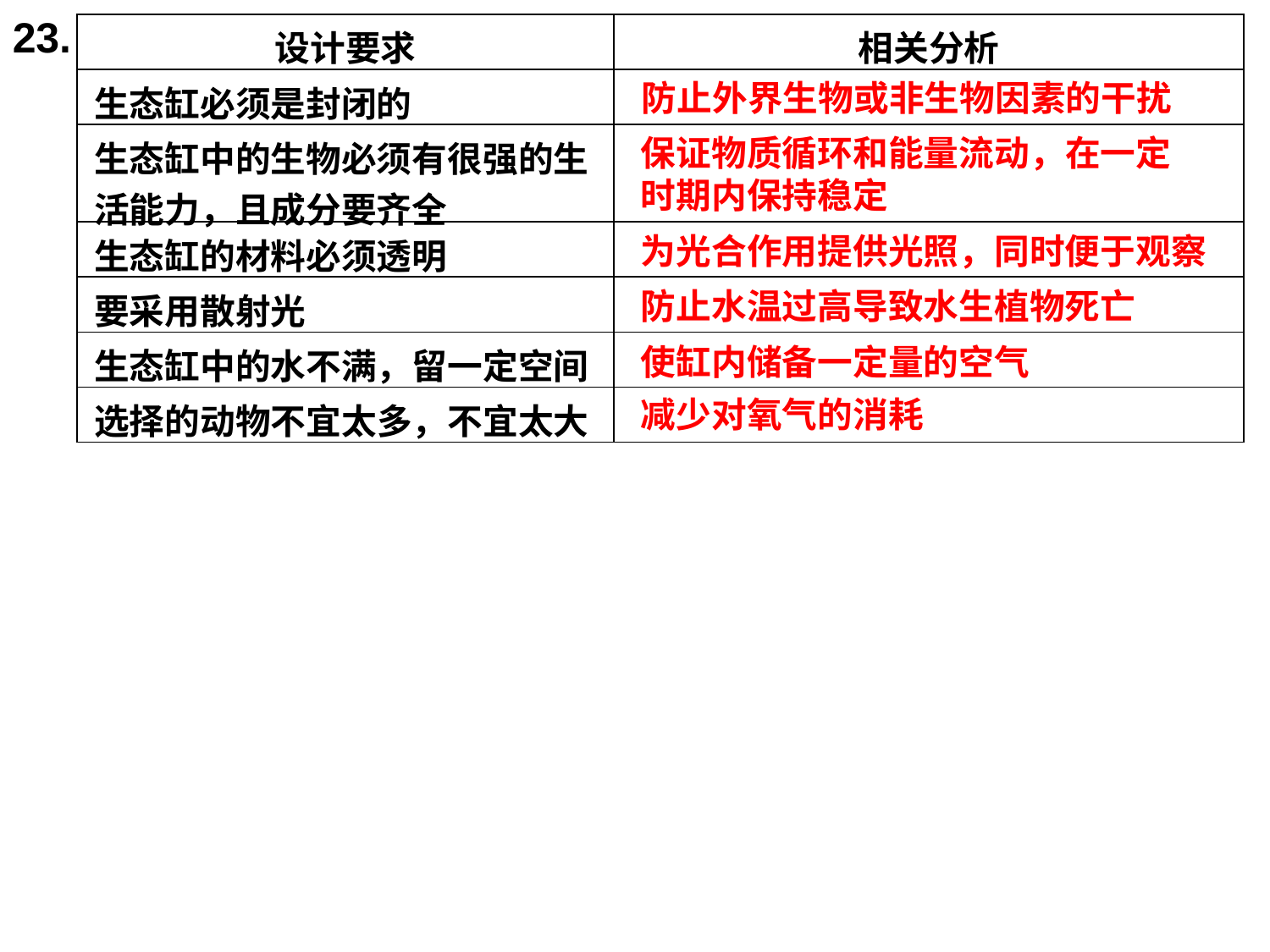

23.
| 设计要求 | 相关分析 |
| --- | --- |
| 生态缸必须是封闭的 |  |
| 生态缸中的生物必须有很强的生活能力，且成分要齐全 |  |
| 生态缸的材料必须透明 |  |
| 要采用散射光 |  |
| 生态缸中的水不满，留一定空间 |  |
| 选择的动物不宜太多，不宜太大 |  |
防止外界生物或非生物因素的干扰
保证物质循环和能量流动，在一定时期内保持稳定
为光合作用提供光照，同时便于观察
防止水温过高导致水生植物死亡
使缸内储备一定量的空气
减少对氧气的消耗